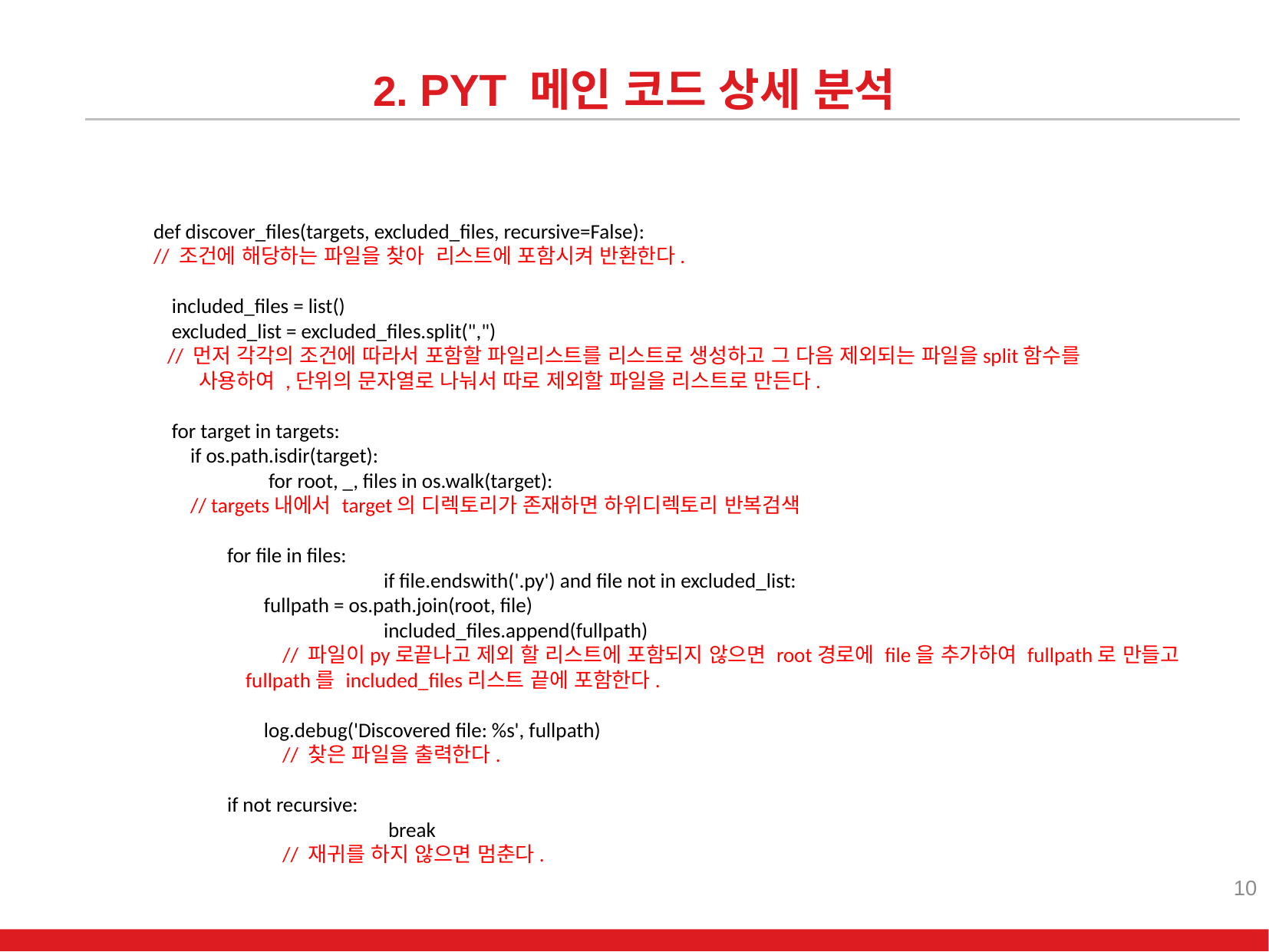

2. PYT 메인 코드 상세 분석
def discover_files(targets, excluded_files, recursive=False):
// 조건에 해당하는 파일을 찾아  리스트에 포함시켜 반환한다.

    included_files = list()
    excluded_list = excluded_files.split(",")
   // 먼저 각각의 조건에 따라서 포함할 파일리스트를 리스트로 생성하고 그 다음 제외되는 파일을split함수를
       사용하여 ,단위의 문자열로 나눠서 따로 제외할 파일을 리스트로 만든다.

    for target in targets:
        if os.path.isdir(target):
	for root, _, files in os.walk(target):
        // targets내에서 target의 디렉토리가 존재하면 하위디렉토리 반복검색

                for file in files:
		if file.endswith('.py') and file not in excluded_list:
                        fullpath = os.path.join(root, file)
		included_files.append(fullpath)
        	   // 파일이py로끝나고 제외 할 리스트에 포함되지 않으면 root경로에 file을 추가하여 fullpath로 만들고
                    fullpath를 included_files리스트 끝에 포함한다.

                        log.debug('Discovered file: %s', fullpath)
        	   // 찾은 파일을 출력한다.

                if not recursive:
        		 break
	   // 재귀를 하지 않으면 멈춘다.
10